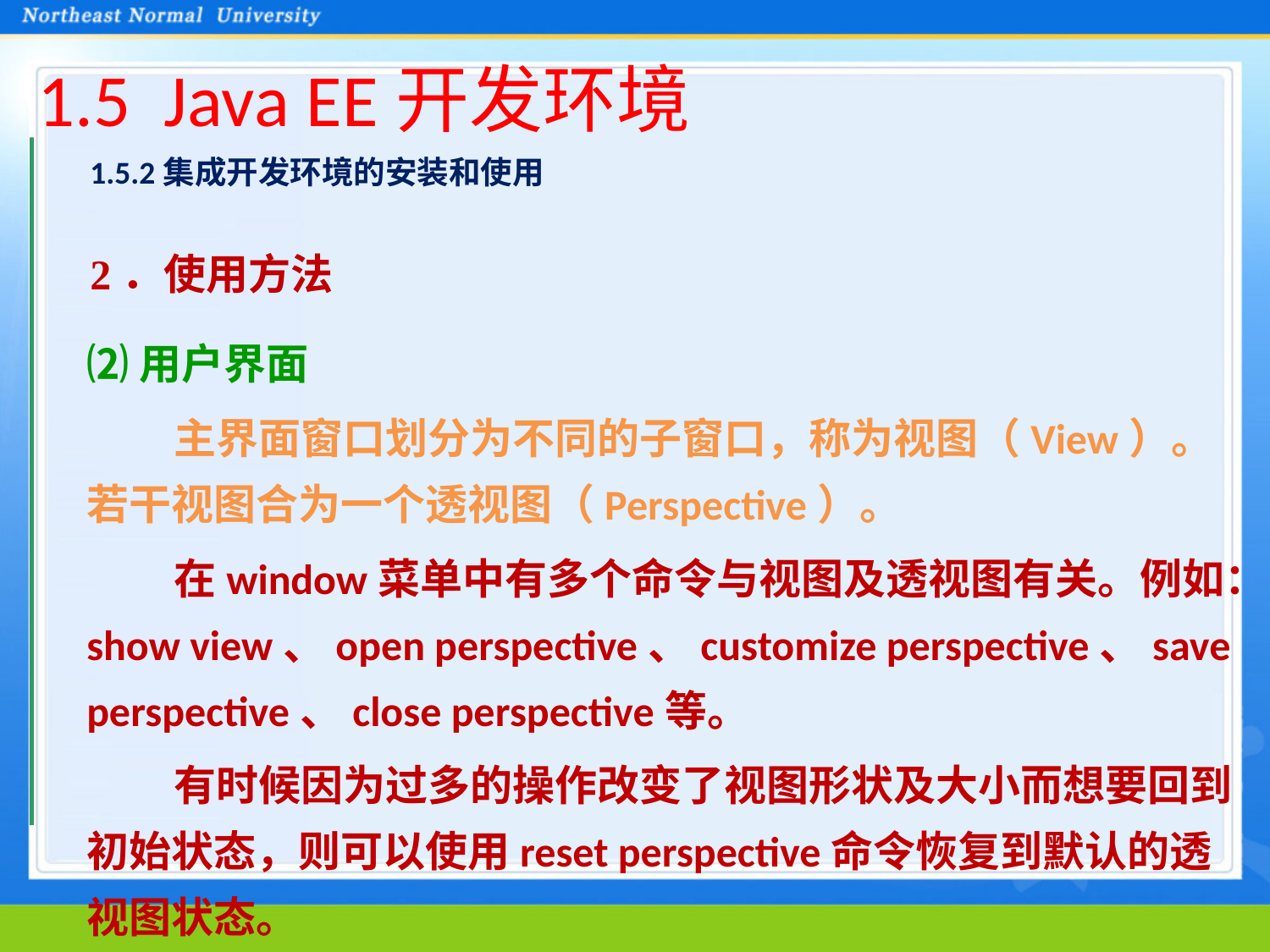

# 1.5  Java EE开发环境
1.5.2集成开发环境的安装和使用
2．使用方法
⑵用户界面
主界面窗口划分为不同的子窗口，称为视图（View）。若干视图合为一个透视图（Perspective）。
在window菜单中有多个命令与视图及透视图有关。例如：show view、open perspective、customize perspective、save perspective、close perspective等。
有时候因为过多的操作改变了视图形状及大小而想要回到初始状态，则可以使用reset perspective命令恢复到默认的透视图状态。